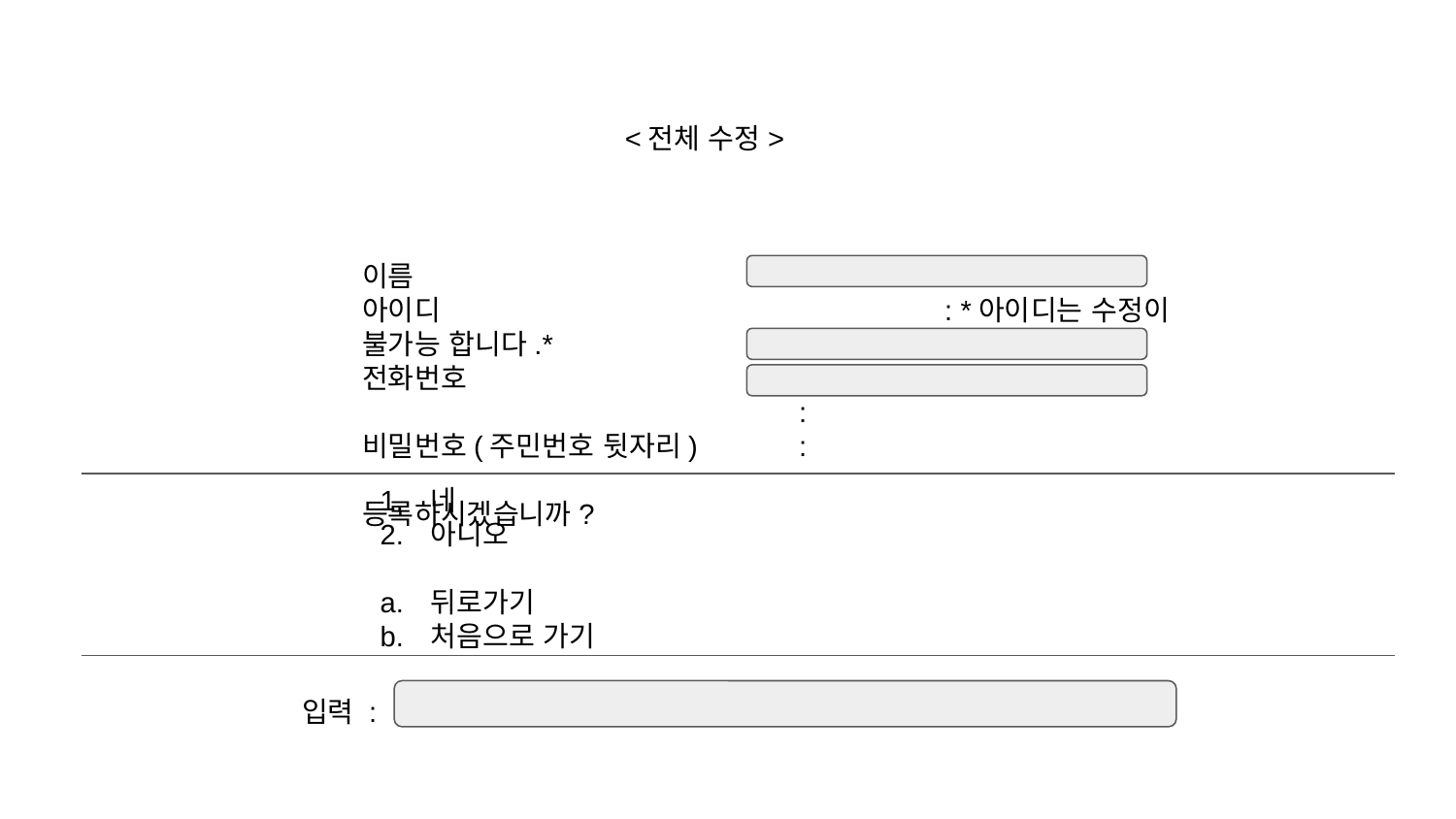

<전체 수정>

이름					:
아이디 				: *아이디는 수정이 불가능 합니다.*
전화번호				: 				:
비밀번호(주민번호 뒷자리)	:

등록하시겠습니까?

네
아니오

뒤로가기
처음으로 가기
입력 :